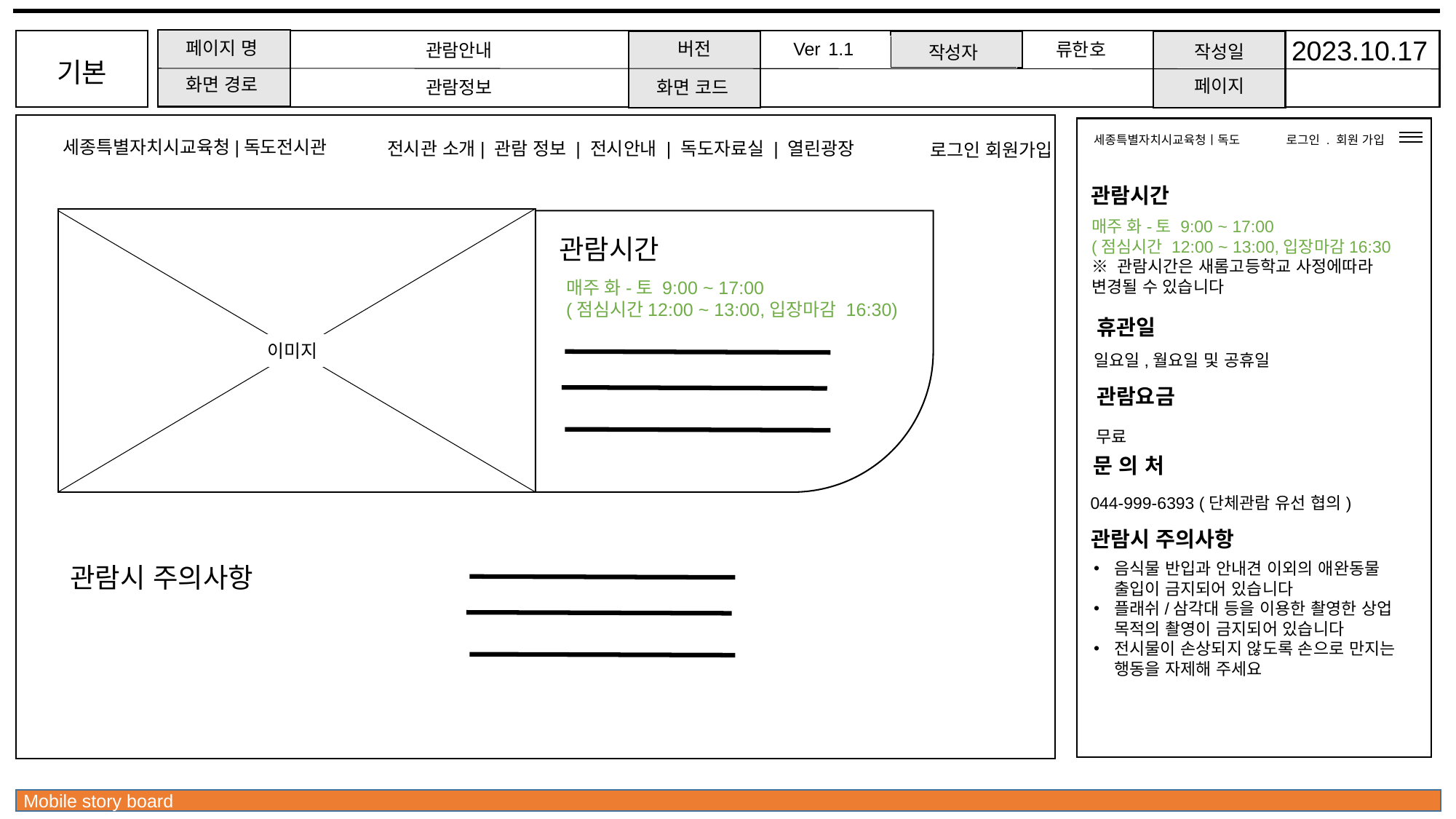

Ver 1.1
2023.10.17

페이지 명

버전
류한호
관람안내
작성일
작성자
기본
화면 경로
페이지
관람정보
화면 코드

로그인 . 회원 가입
세종특별자치시교육청ㅣ독도
세종특별자치시교육청|독도전시관
전시관 소개| 관람 정보 | 전시안내 | 독도자료실 | 열린광장
로그인 회원가입
관람시간

매주 화-토 9:00 ~ 17:00
(점심시간 12:00 ~ 13:00,입장마감16:30
※ 관람시간은 새롬고등학교 사정에따라 변경될 수 있습니다
관람시간
매주 화-토 9:00 ~ 17:00
(점심시간12:00 ~ 13:00,입장마감 16:30)
휴관일

이미지
일요일,월요일 및 공휴일
관람요금
무료
문 의 처
044-999-6393 (단체관람 유선 협의)
관람시 주의사항
음식물 반입과 안내견 이외의 애완동물 출입이 금지되어 있습니다
플래쉬/삼각대 등을 이용한 촬영한 상업 목적의 촬영이 금지되어 있습니다
전시물이 손상되지 않도록 손으로 만지는 행동을 자제해 주세요
관람시 주의사항
Mobile story board